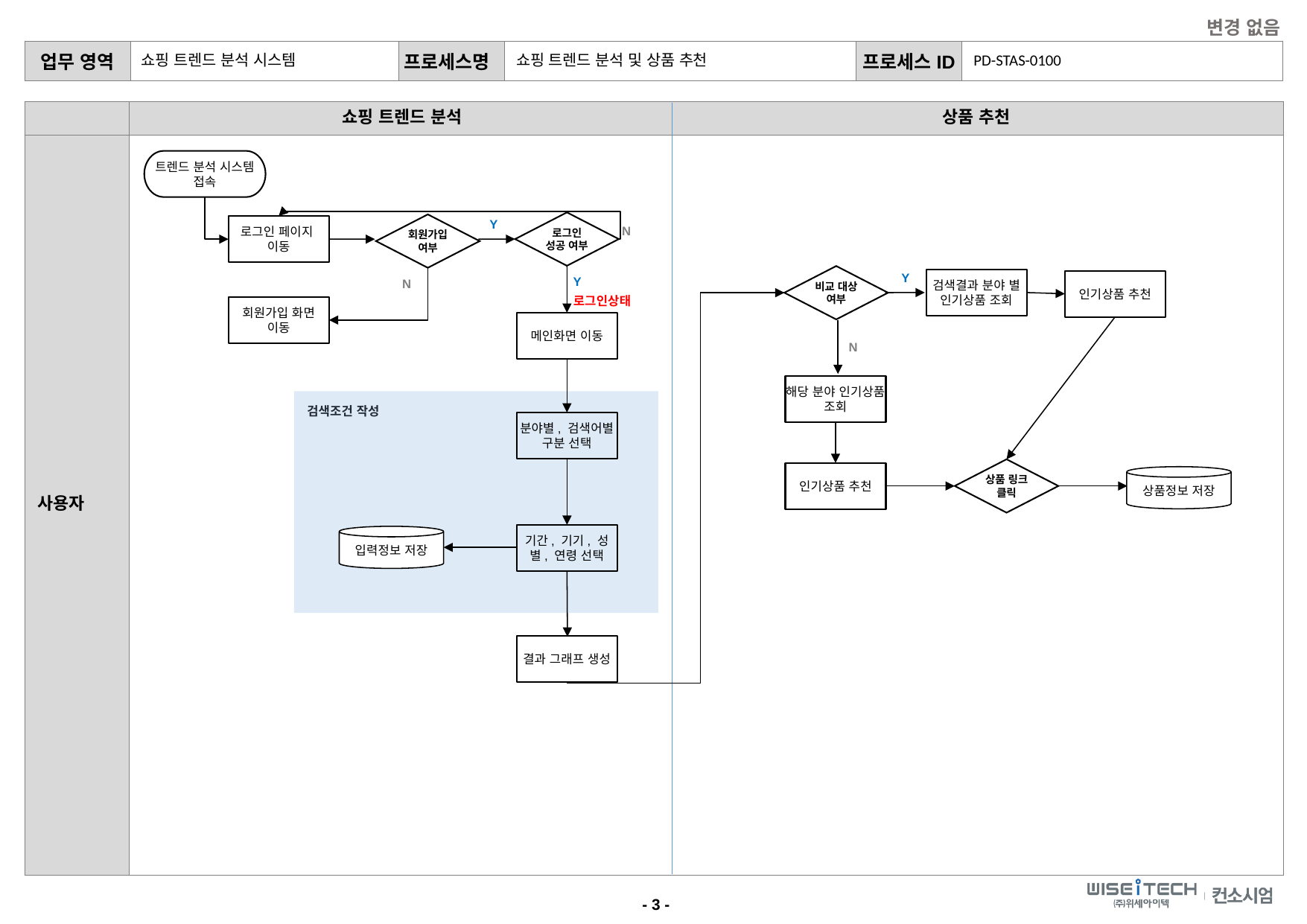

변경 없음
PD-STAS-0100
쇼핑 트렌드 분석 및 상품 추천
쇼핑 트렌드 분석 시스템
쇼핑 트렌드 분석
상품 추천
사용자
트렌드 분석 시스템
접속
Y
로그인
성공 여부
회원가입
여부
로그인 페이지
이동
N
Y
비교 대상 여부
Y
검색결과 분야 별 인기상품 조회
N
인기상품 추천
로그인상태
회원가입 화면
이동
메인화면 이동
N
해당 분야 인기상품 조회

검색조건 작성
분야별, 검색어별 구분 선택
상품 링크 클릭
인기상품 추천
상품정보 저장
기간, 기기, 성별, 연령 선택
입력정보 저장
결과 그래프 생성